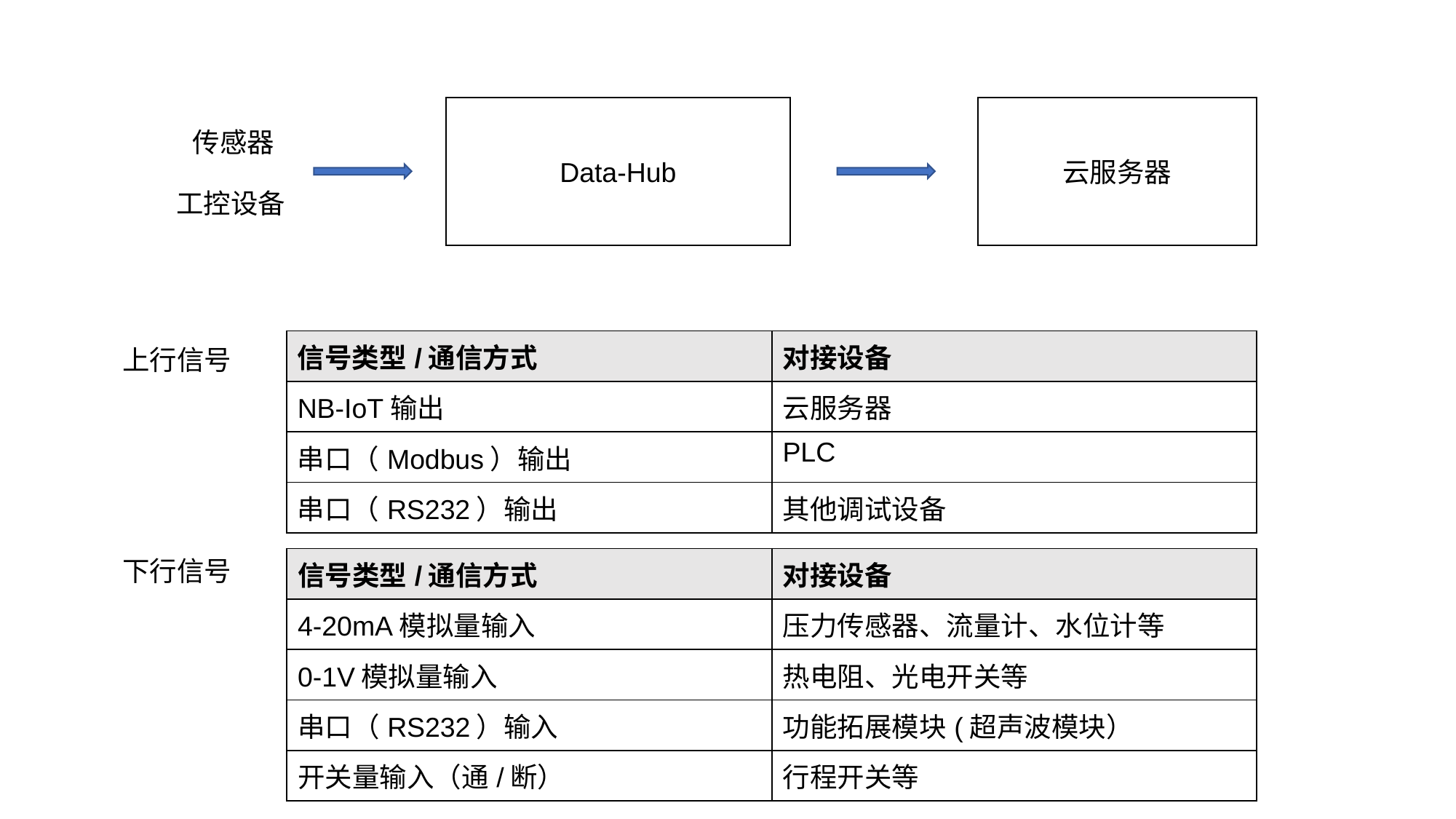

云服务器
Data-Hub
传感器

工控设备
| 信号类型/通信方式 | 对接设备 |
| --- | --- |
| NB-IoT输出 | 云服务器 |
| 串口（Modbus）输出 | PLC |
| 串口（RS232）输出 | 其他调试设备 |
上行信号
下行信号
| 信号类型/通信方式 | 对接设备 |
| --- | --- |
| 4-20mA模拟量输入 | 压力传感器、流量计、水位计等 |
| 0-1V模拟量输入 | 热电阻、光电开关等 |
| 串口（RS232）输入 | 功能拓展模块(超声波模块） |
| 开关量输入（通/断） | 行程开关等 |